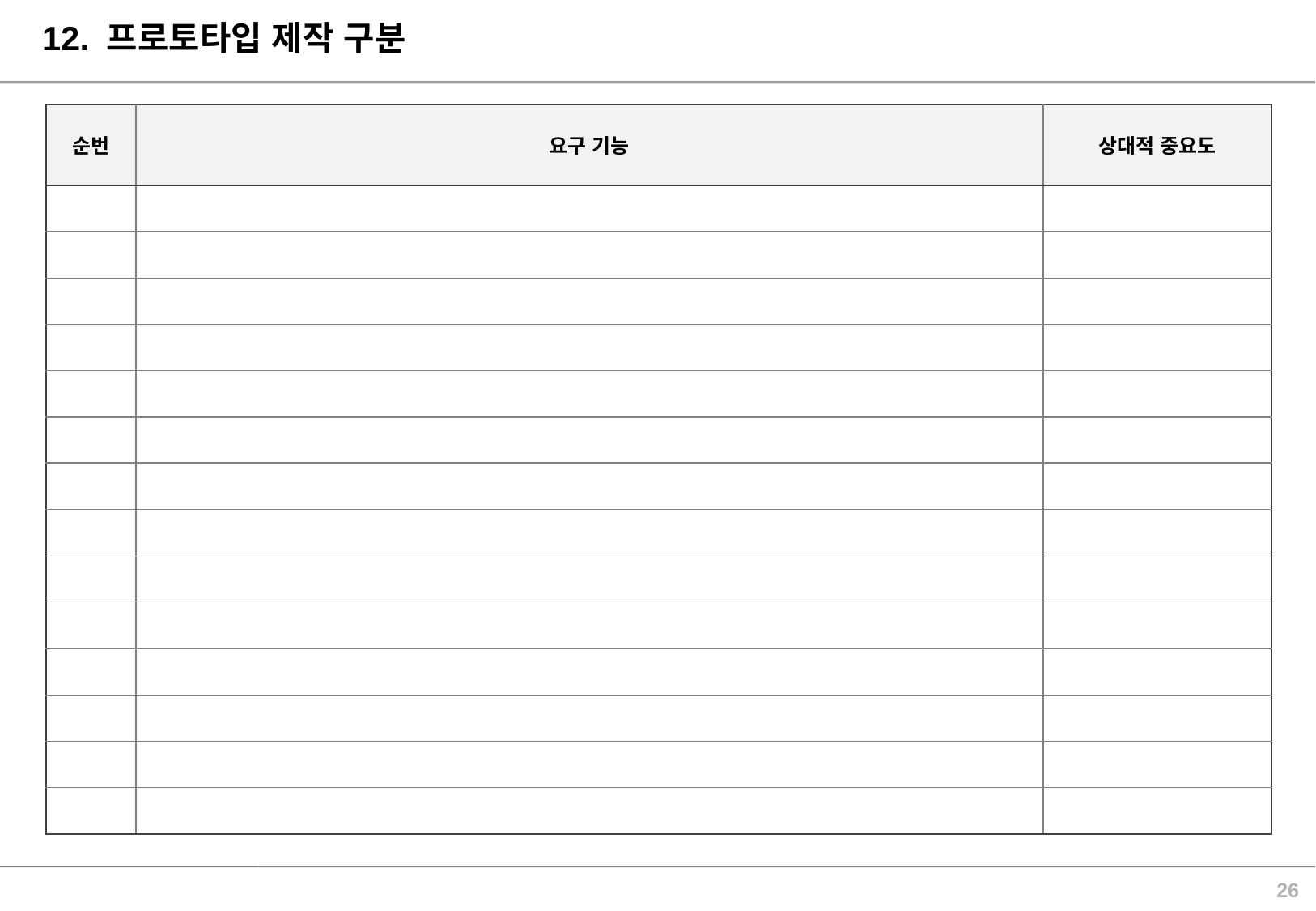

# 12. 프로토타입 제작 구분
| 순번 | 요구 기능 | 상대적 중요도 |
| --- | --- | --- |
|  |  |  |
|  |  |  |
|  |  |  |
|  |  |  |
|  |  |  |
|  |  |  |
|  |  |  |
|  |  |  |
|  |  |  |
|  |  |  |
|  |  |  |
|  |  |  |
|  |  |  |
|  |  |  |
26